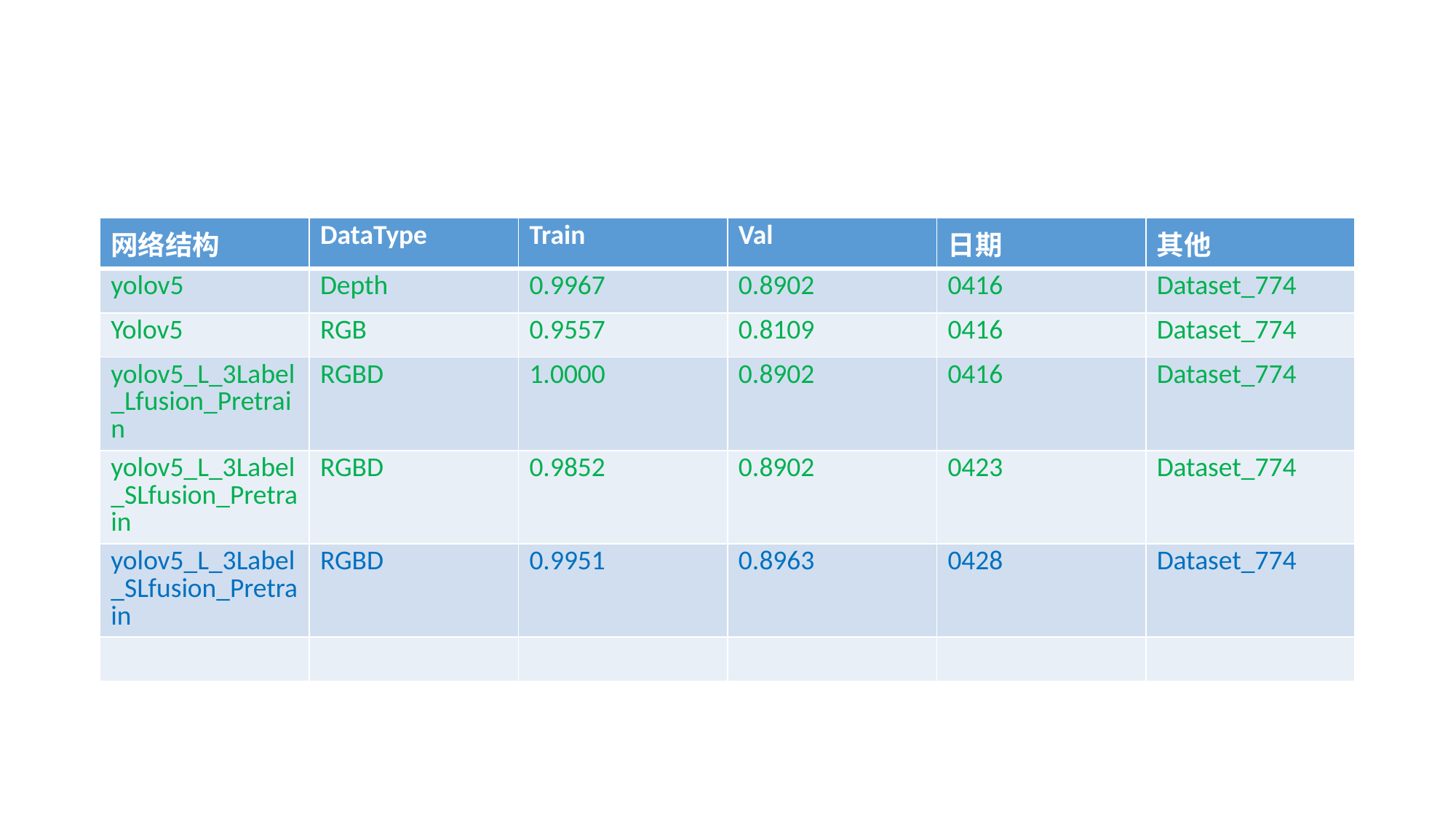

#
| 网络结构 | DataType | Train | Val | 日期 | 其他 |
| --- | --- | --- | --- | --- | --- |
| yolov5 | Depth | 0.9967 | 0.8902 | 0416 | Dataset\_774 |
| Yolov5 | RGB | 0.9557 | 0.8109 | 0416 | Dataset\_774 |
| yolov5\_L\_3Label \_Lfusion\_Pretrain | RGBD | 1.0000 | 0.8902 | 0416 | Dataset\_774 |
| yolov5\_L\_3Label \_SLfusion\_Pretrain | RGBD | 0.9852 | 0.8902 | 0423 | Dataset\_774 |
| yolov5\_L\_3Label \_SLfusion\_Pretrain | RGBD | 0.9951 | 0.8963 | 0428 | Dataset\_774 |
|  |  |  |  |  |  |